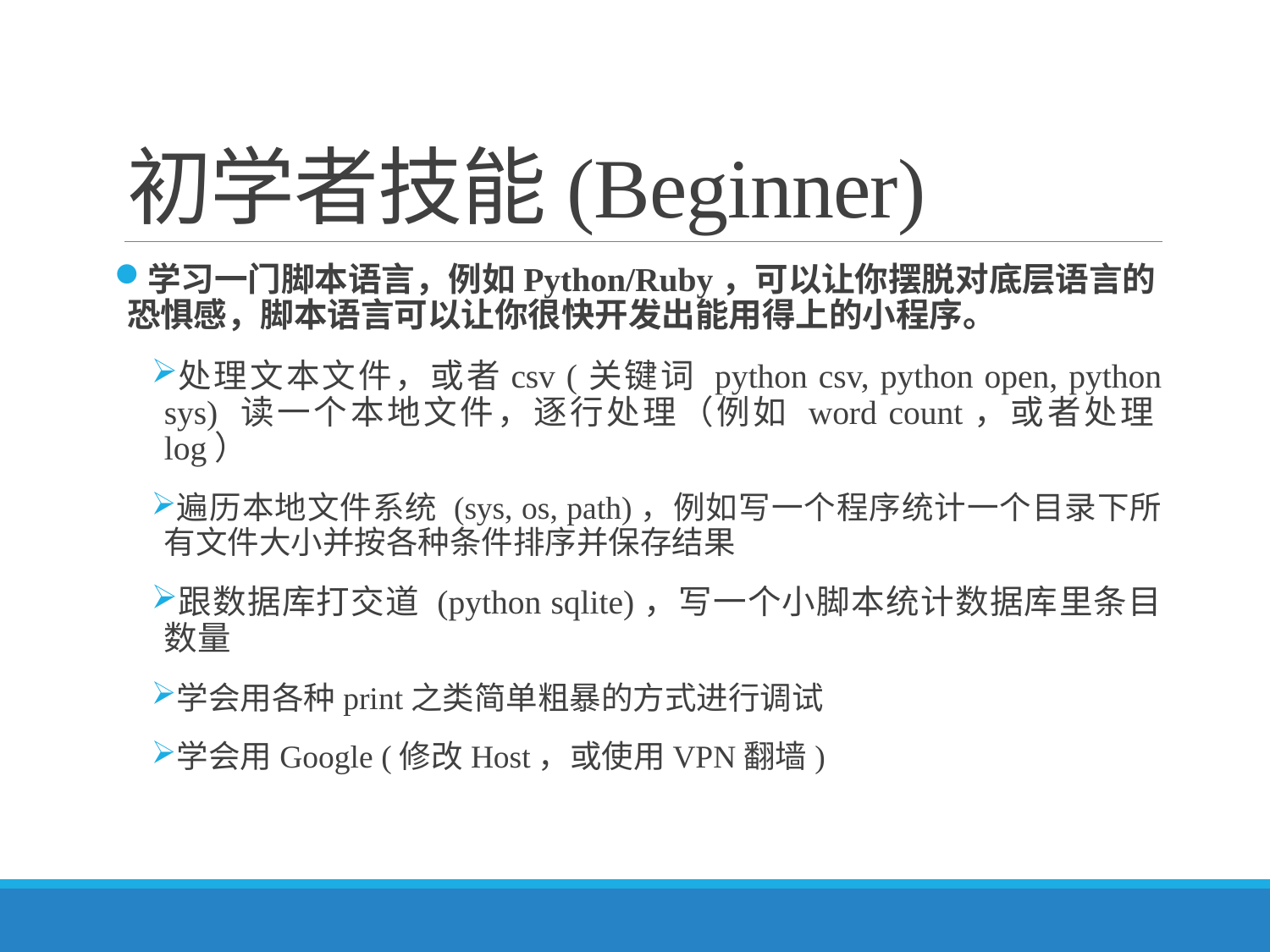

# 初学者技能(Beginner)
学习一门脚本语言，例如Python/Ruby，可以让你摆脱对底层语言的恐惧感，脚本语言可以让你很快开发出能用得上的小程序。
处理文本文件，或者csv (关键词 python csv, python open, python sys) 读一个本地文件，逐行处理（例如 word count，或者处理log）
遍历本地文件系统 (sys, os, path)，例如写一个程序统计一个目录下所有文件大小并按各种条件排序并保存结果
跟数据库打交道 (python sqlite)，写一个小脚本统计数据库里条目数量
学会用各种print之类简单粗暴的方式进行调试
学会用Google (修改Host，或使用VPN翻墙)